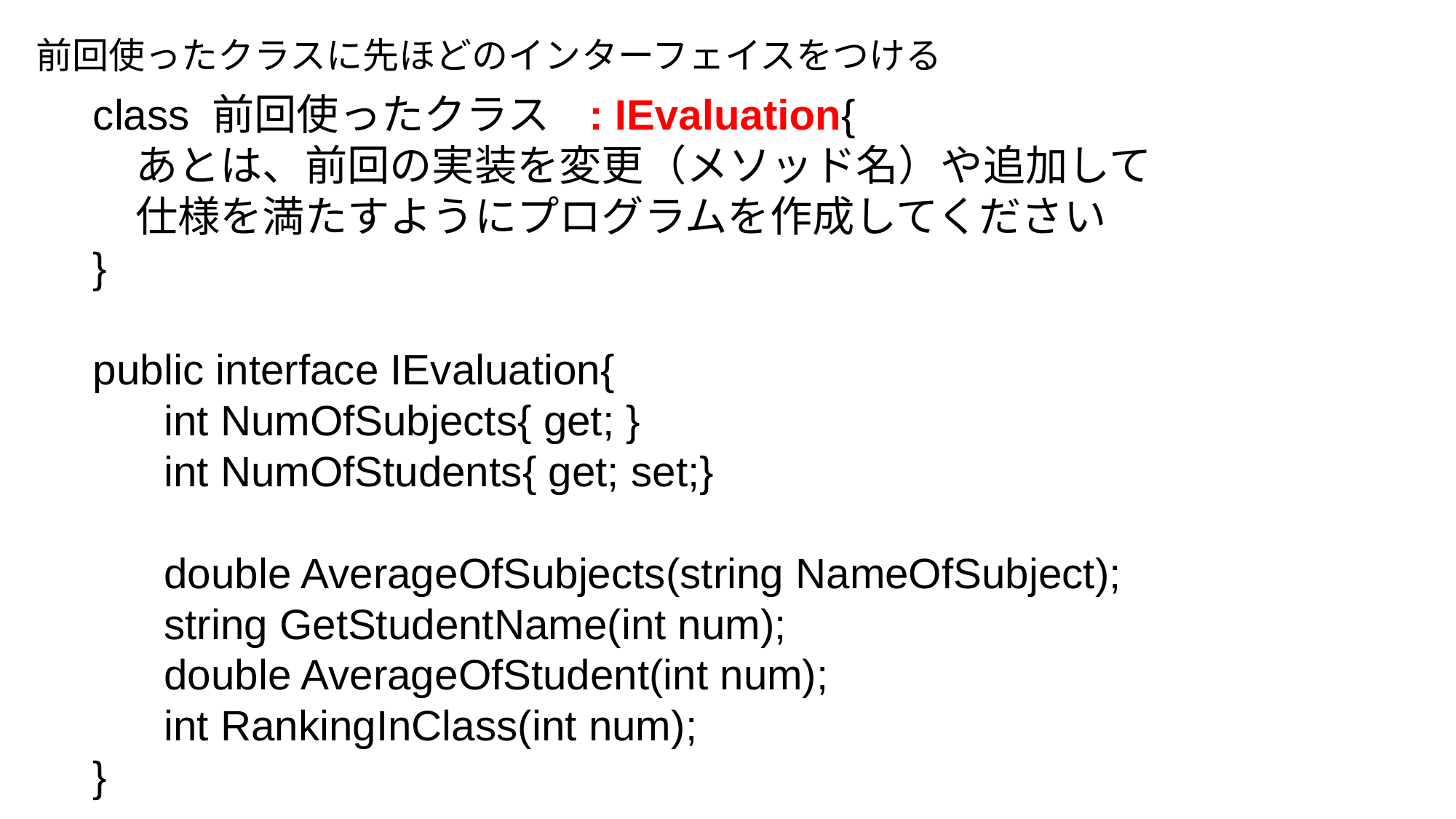

前回使ったクラスに先ほどのインターフェイスをつける
class 前回使ったクラス   : IEvaluation{
　あとは、前回の実装を変更（メソッド名）や追加して
　仕様を満たすようにプログラムを作成してください
}

public interface IEvaluation{
      int NumOfSubjects{ get; }
      int NumOfStudents{ get; set;}

      double AverageOfSubjects(string NameOfSubject);
      string GetStudentName(int num);
      double AverageOfStudent(int num);
      int RankingInClass(int num);
}